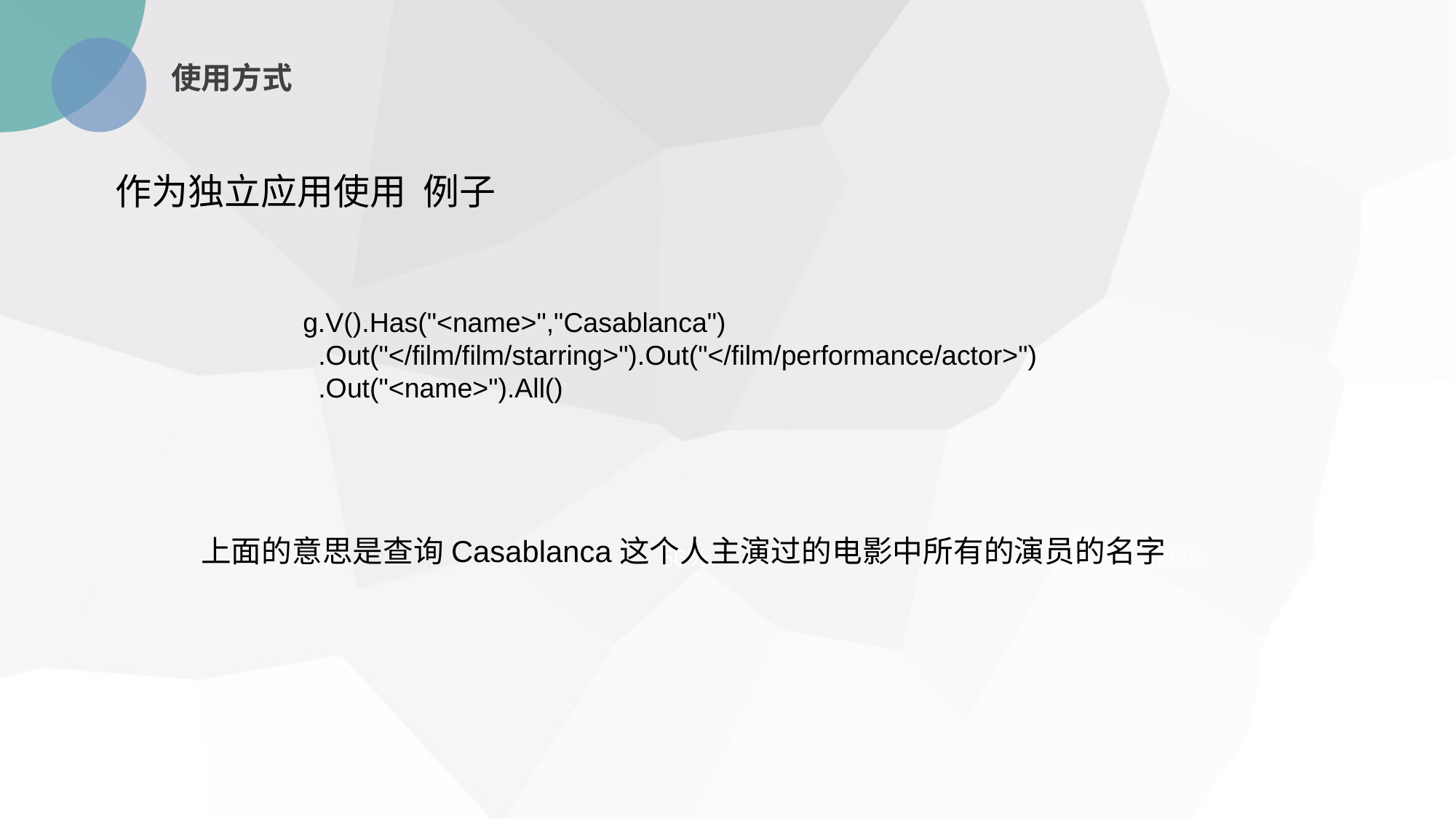

使用方式
作为独立应用使用  例子
g.V().Has("<name>","Casablanca")
  .Out("</film/film/starring>").Out("</film/performance/actor>")
  .Out("<name>").All()
上面的意思是查询Casablanca这个人主演过的电影中所有的演员的名字
80%
56%
86%